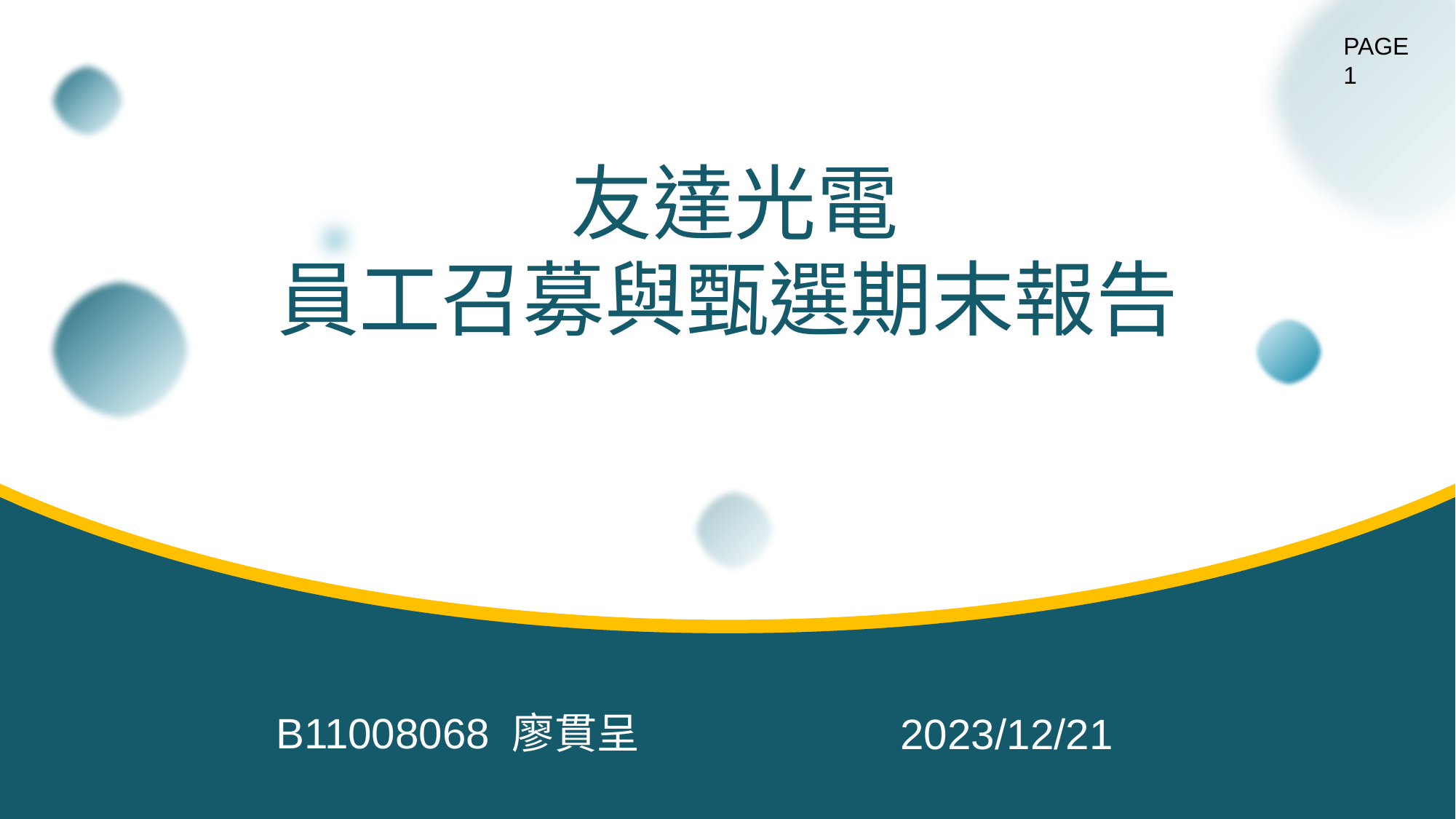

PAGE 1

友達光電
員工召募與甄選期末報告

v

B11008068 廖貫呈
2023/12/21